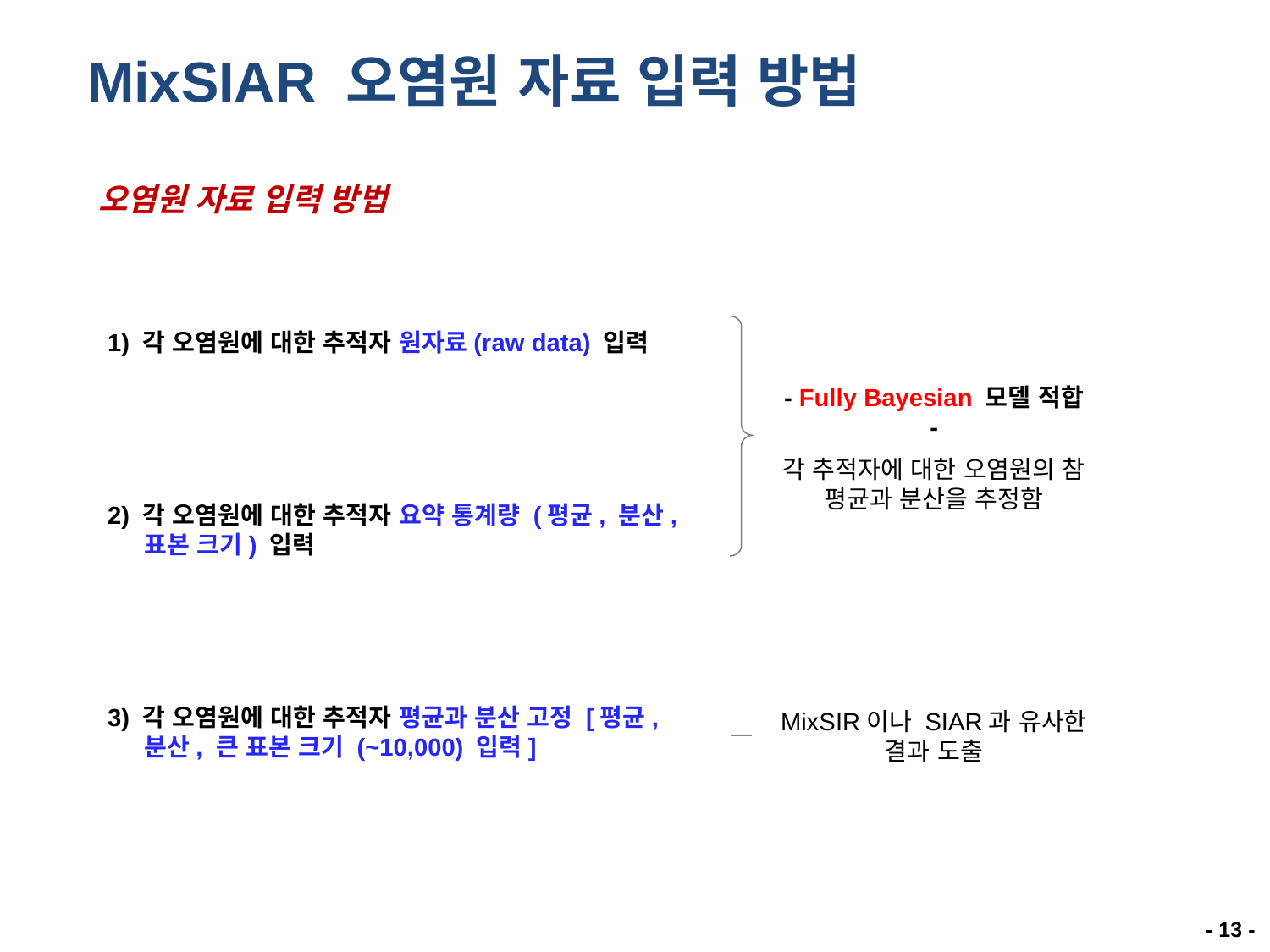

MixSIAR 오염원 자료 입력 방법
오염원 자료 입력 방법

1) 각 오염원에 대한 추적자 원자료(raw data) 입력

2) 각 오염원에 대한 추적자 요약 통계량 (평균, 분산, 표본 크기) 입력

3) 각 오염원에 대한 추적자 평균과 분산 고정 [평균, 분산, 큰 표본 크기 (~10,000) 입력]

- Fully Bayesian 모델 적합 -

각 추적자에 대한 오염원의 참 평균과 분산을 추정함
MixSIR이나 SIAR과 유사한 결과 도출
- 13 -